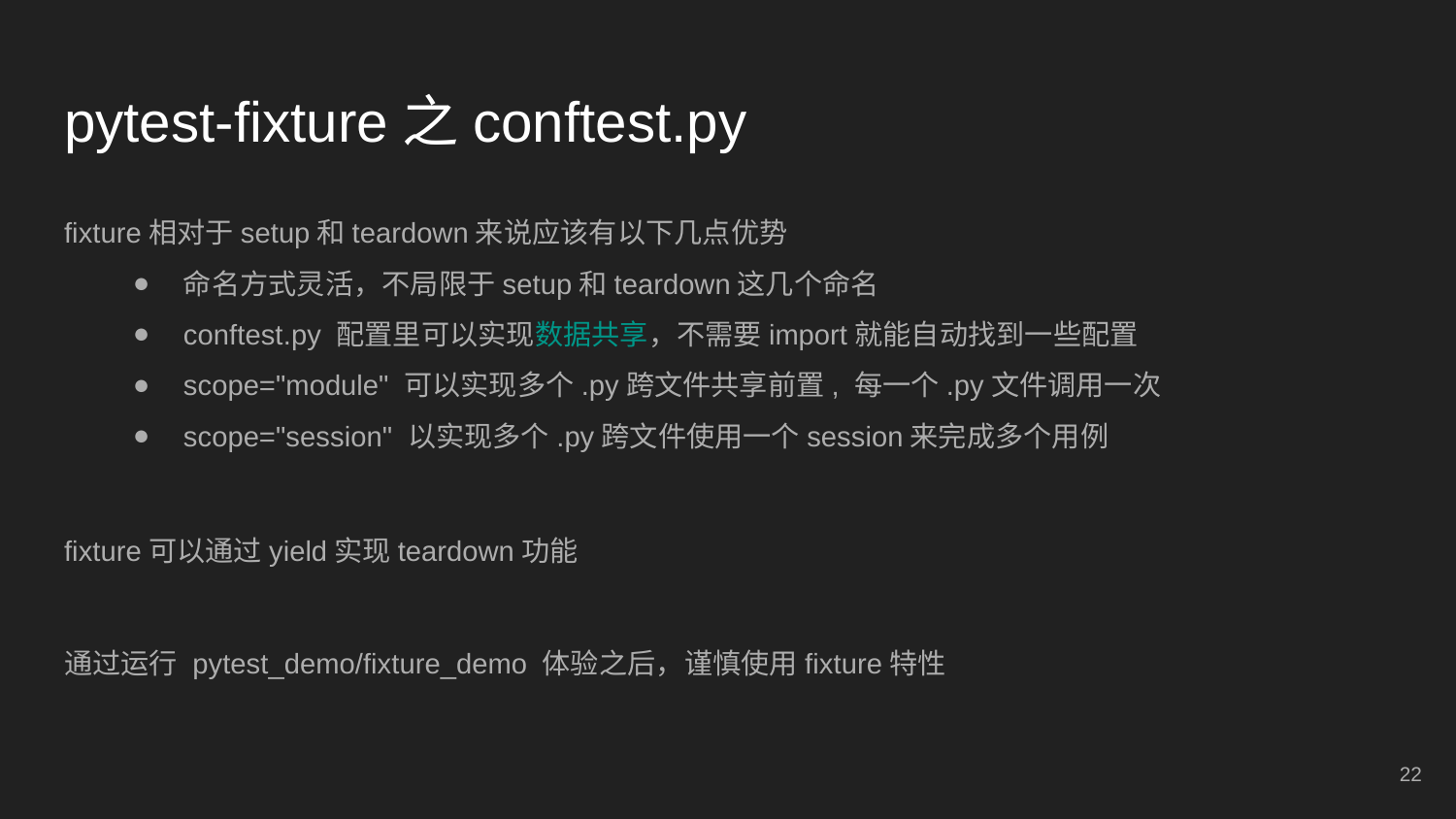

# pytest-fixture之conftest.py
fixture相对于setup和teardown来说应该有以下几点优势
命名方式灵活，不局限于setup和teardown这几个命名
conftest.py 配置里可以实现数据共享，不需要import就能自动找到一些配置
scope="module" 可以实现多个.py跨文件共享前置, 每一个.py文件调用一次
scope="session" 以实现多个.py跨文件使用一个session来完成多个用例
fixture可以通过yield实现teardown功能
通过运行 pytest_demo/fixture_demo 体验之后，谨慎使用fixture特性
22